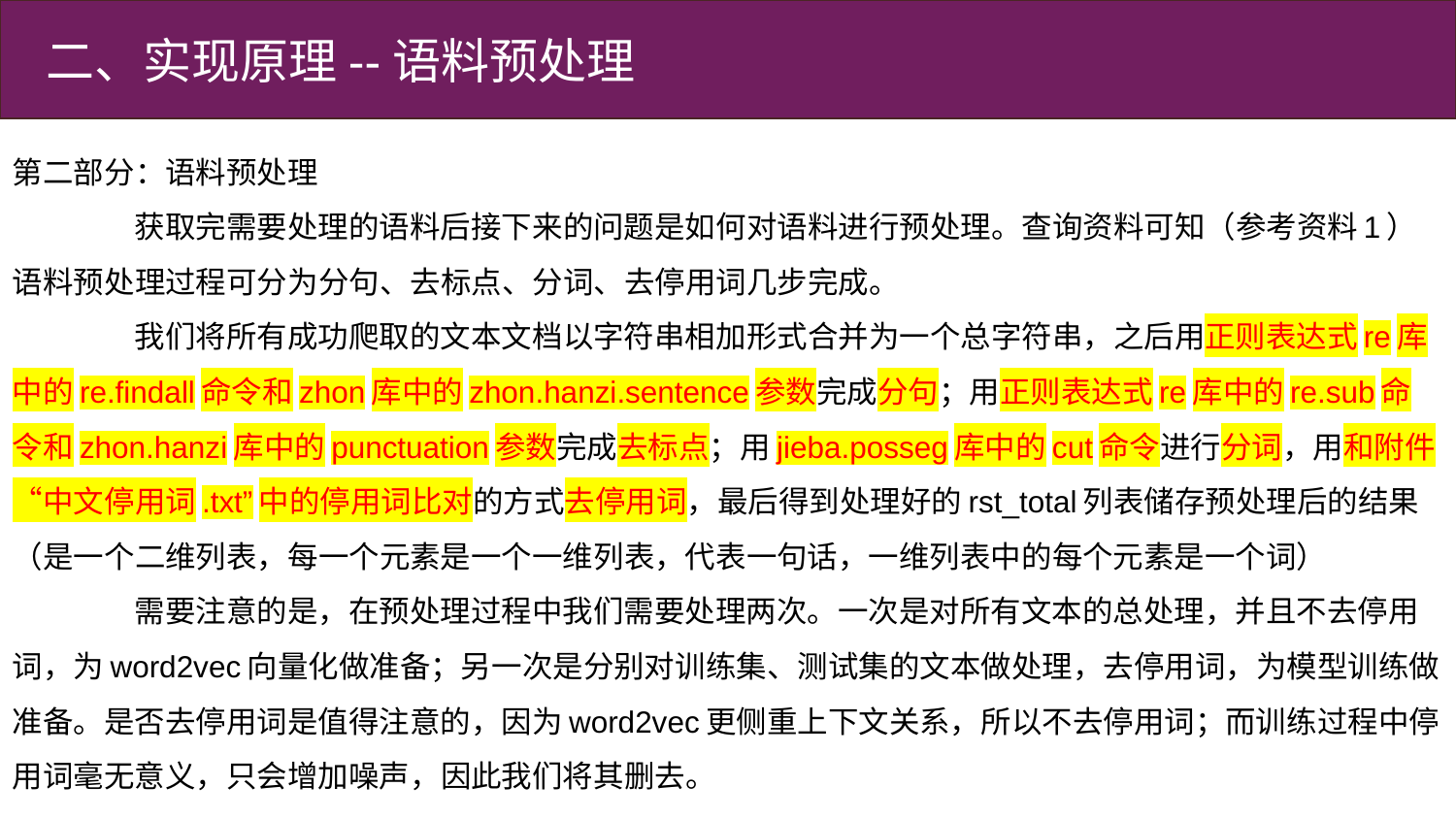

二、实现原理--语料预处理
第二部分：语料预处理
	获取完需要处理的语料后接下来的问题是如何对语料进行预处理。查询资料可知（参考资料1）语料预处理过程可分为分句、去标点、分词、去停用词几步完成。
	我们将所有成功爬取的文本文档以字符串相加形式合并为一个总字符串，之后用正则表达式re库中的re.findall命令和zhon库中的zhon.hanzi.sentence参数完成分句；用正则表达式re库中的re.sub命令和zhon.hanzi库中的punctuation参数完成去标点；用jieba.posseg库中的cut命令进行分词，用和附件“中文停用词.txt”中的停用词比对的方式去停用词，最后得到处理好的rst_total列表储存预处理后的结果（是一个二维列表，每一个元素是一个一维列表，代表一句话，一维列表中的每个元素是一个词）
	需要注意的是，在预处理过程中我们需要处理两次。一次是对所有文本的总处理，并且不去停用词，为word2vec向量化做准备；另一次是分别对训练集、测试集的文本做处理，去停用词，为模型训练做准备。是否去停用词是值得注意的，因为word2vec更侧重上下文关系，所以不去停用词；而训练过程中停用词毫无意义，只会增加噪声，因此我们将其删去。

10